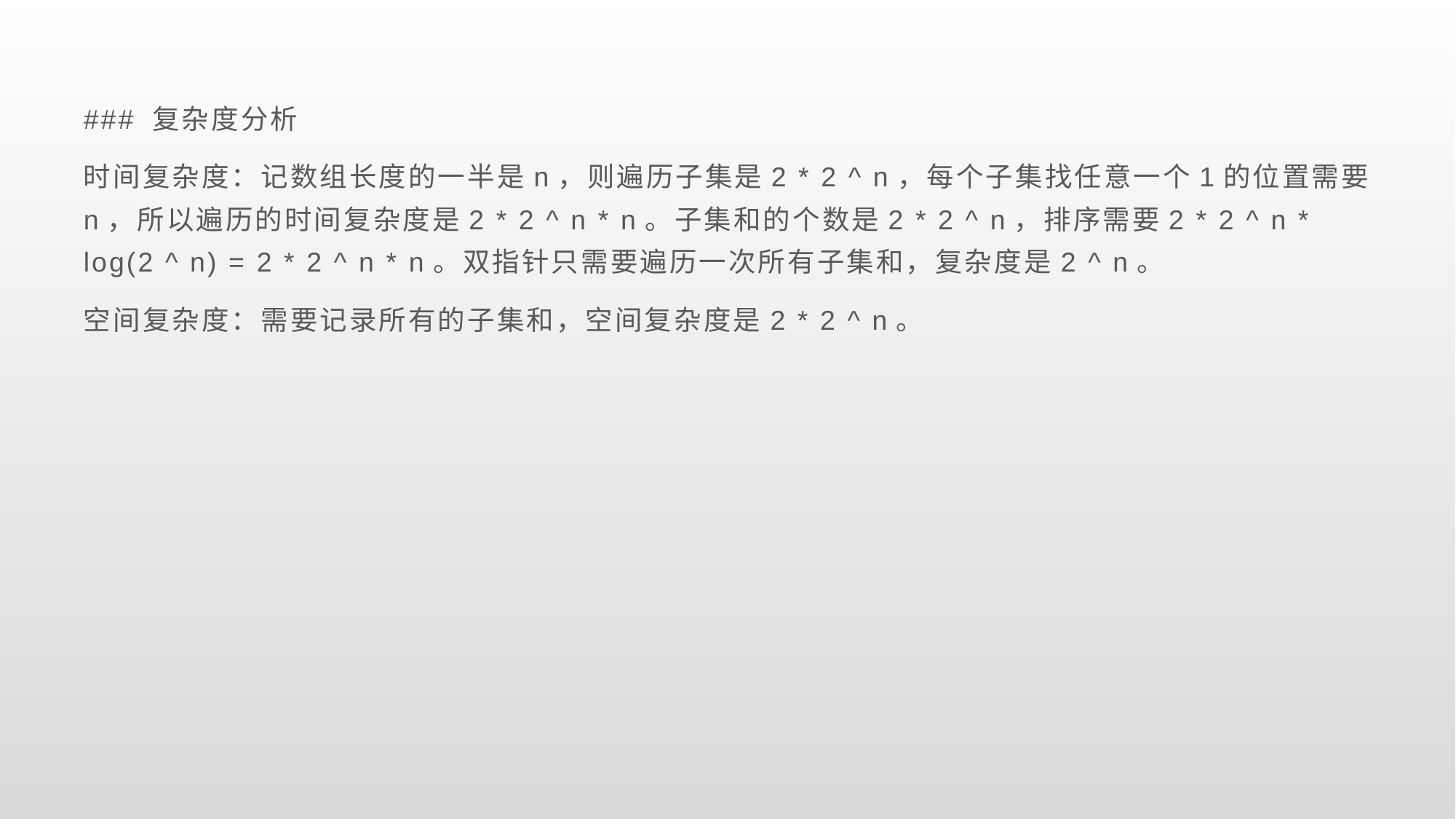

### 复杂度分析
时间复杂度：记数组长度的一半是n，则遍历子集是2 * 2 ^ n，每个子集找任意一个1的位置需要n，所以遍历的时间复杂度是2 * 2 ^ n * n。子集和的个数是2 * 2 ^ n，排序需要2 * 2 ^ n * log(2 ^ n) = 2 * 2 ^ n * n。双指针只需要遍历一次所有子集和，复杂度是2 ^ n。
空间复杂度：需要记录所有的子集和，空间复杂度是2 * 2 ^ n。